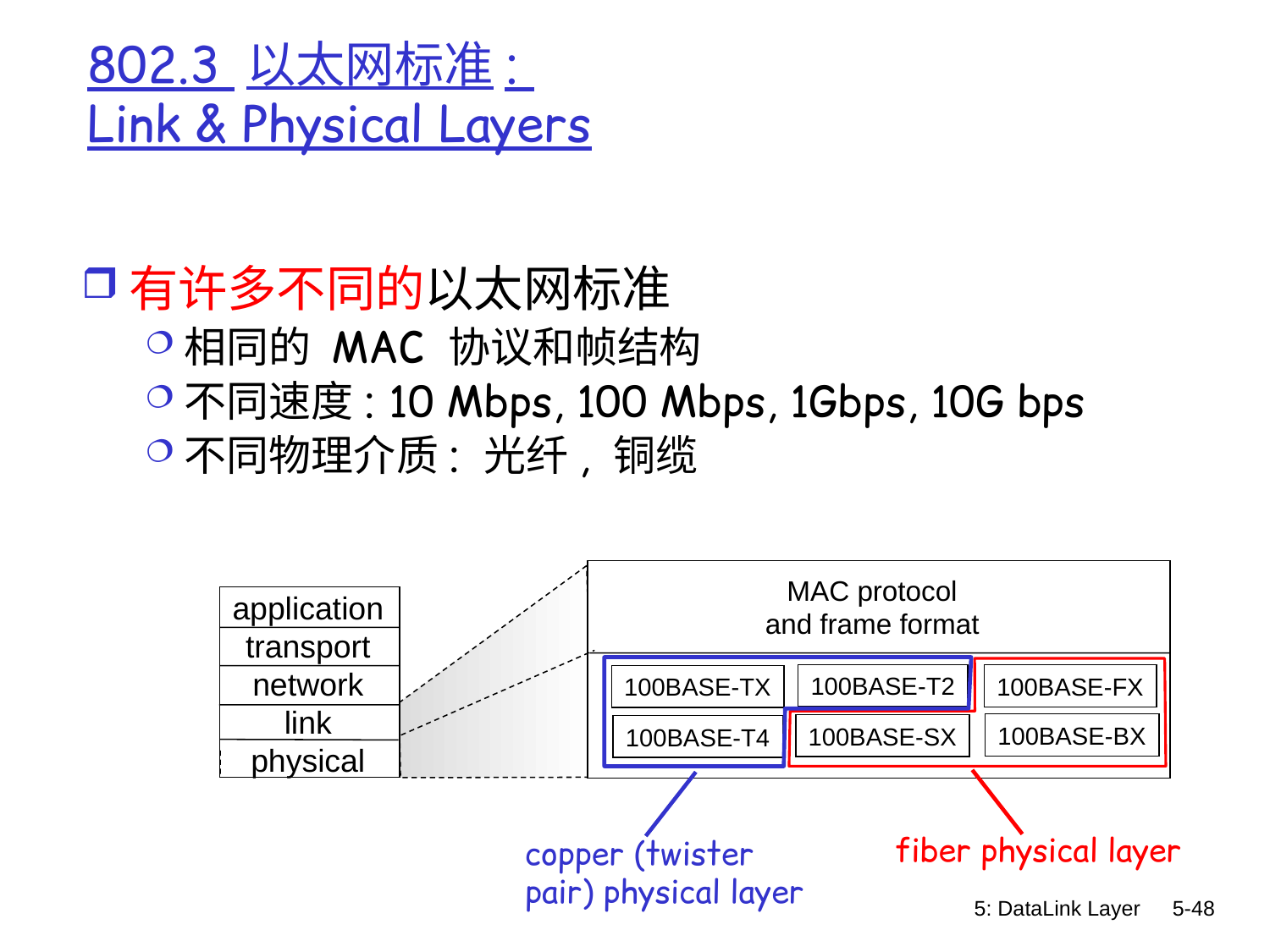

# 802.3 以太网标准: Link & Physical Layers
有许多不同的以太网标准
相同的 MAC 协议和帧结构
不同速度: 10 Mbps, 100 Mbps, 1Gbps, 10G bps
不同物理介质: 光纤, 铜缆

MAC protocol
and frame format
application
transport
network
link
physical

copper (twister
pair) physical layer

fiber physical layer
100BASE-T2
100BASE-FX
100BASE-TX
100BASE-BX
100BASE-SX
100BASE-T4
5: DataLink Layer
5-48